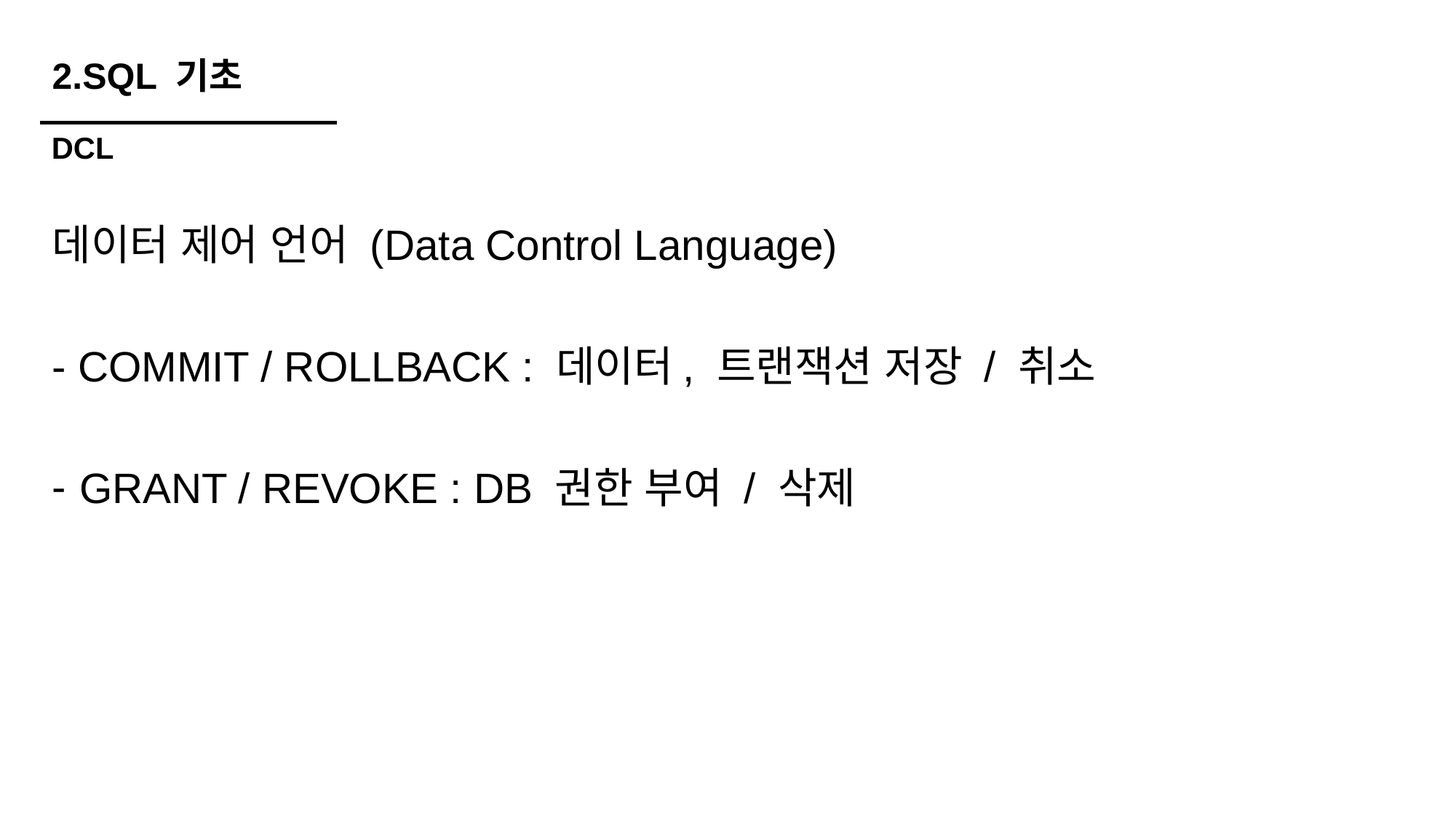

# 2.SQL 기초
DCL
데이터 제어 언어 (Data Control Language)

- COMMIT / ROLLBACK : 데이터, 트랜잭션 저장 / 취소

GRANT / REVOKE : DB 권한 부여 / 삭제